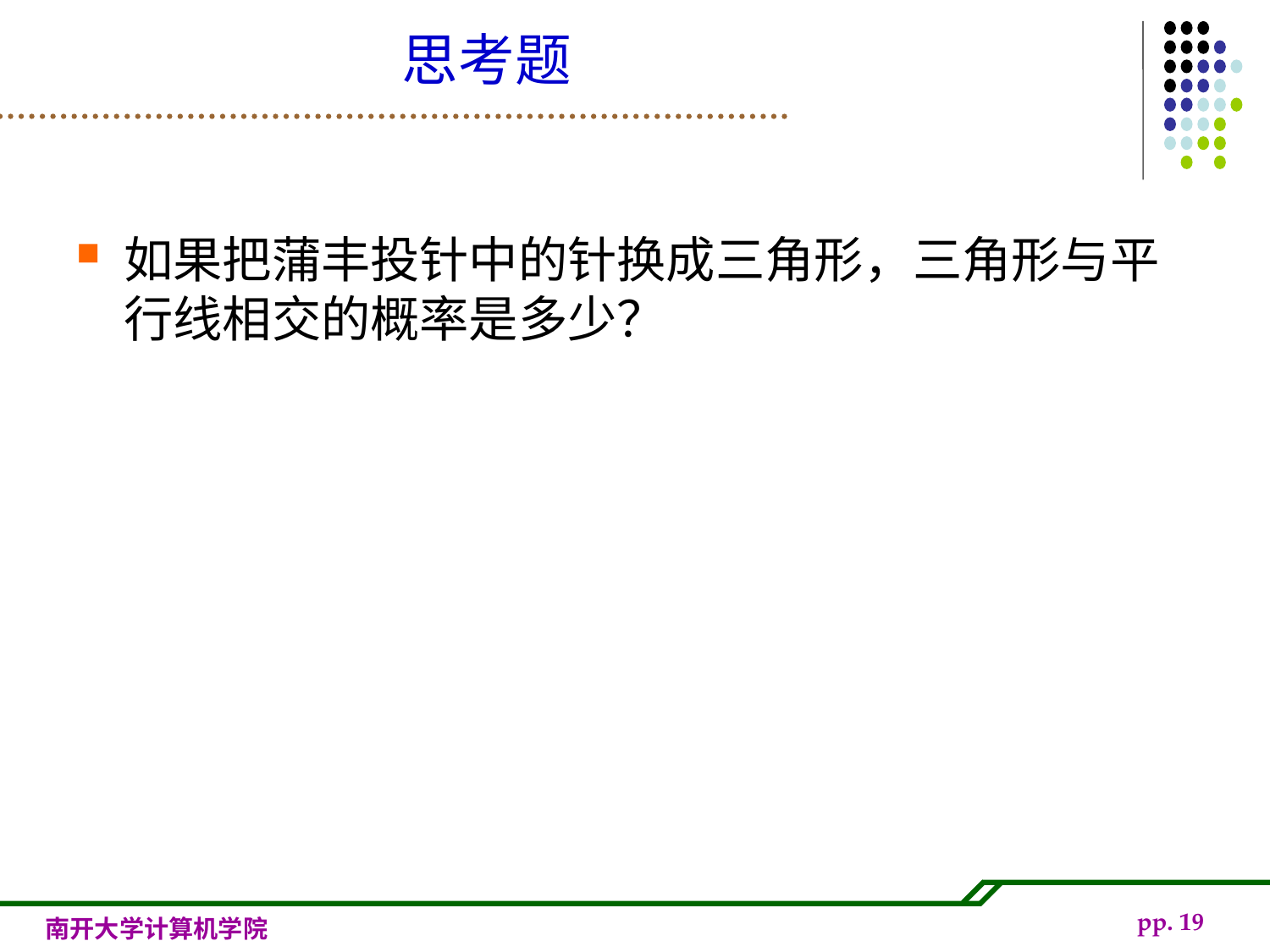

# 思考题
如果把蒲丰投针中的针换成三角形，三角形与平行线相交的概率是多少？
pp. 19